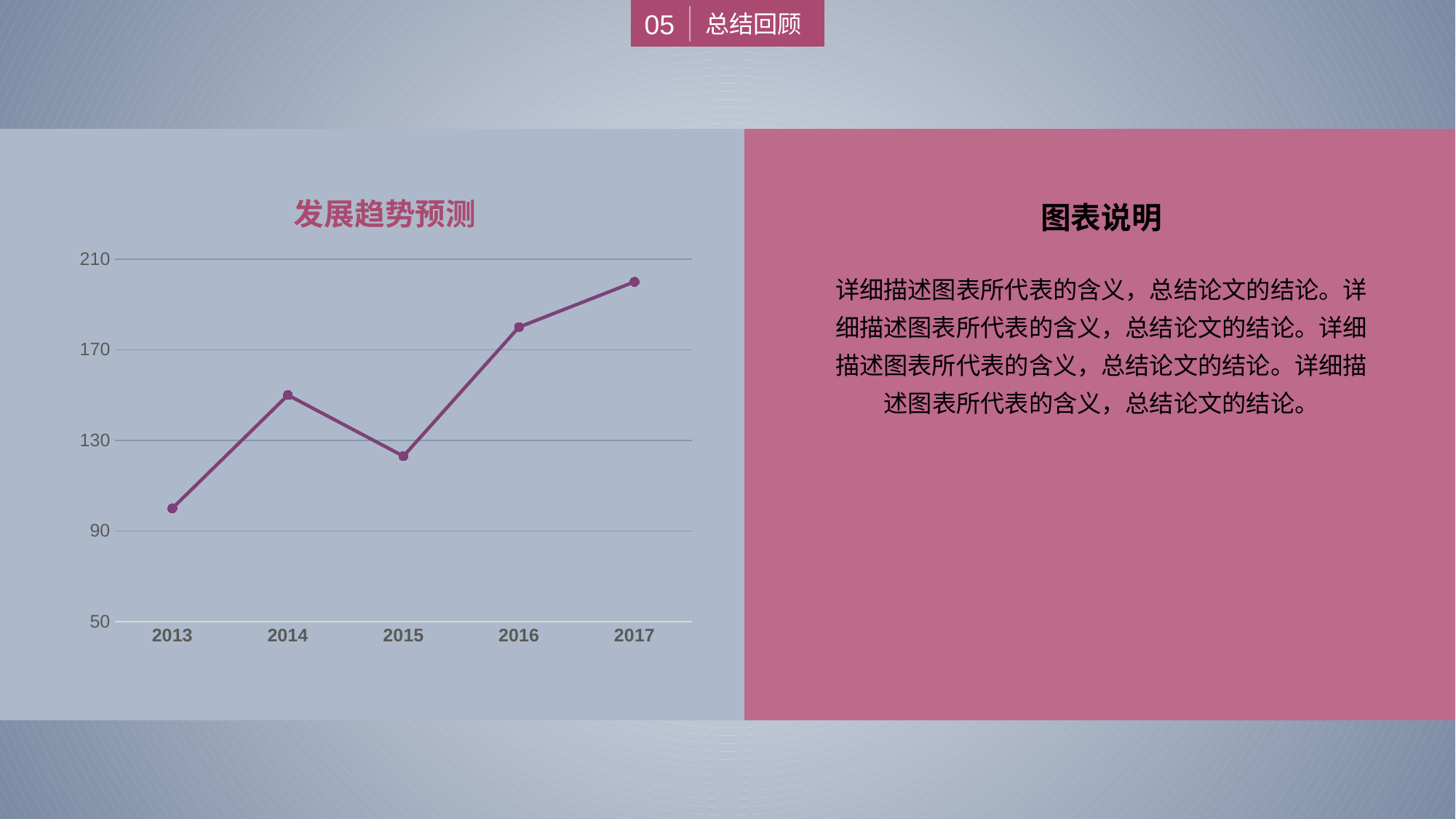

05
总结回顾

发展趋势预测
图表说明

### Chart

| Category | 系列 1 |
|---|---|
| 2013 | 100.0 |
| 2014 | 150.0 |
| 2015 | 123.0 |
| 2016 | 180.0 |
| 2017 | 200.0 |
详细描述图表所代表的含义，总结论文的结论。详细描述图表所代表的含义，总结论文的结论。详细描述图表所代表的含义，总结论文的结论。详细描述图表所代表的含义，总结论文的结论。